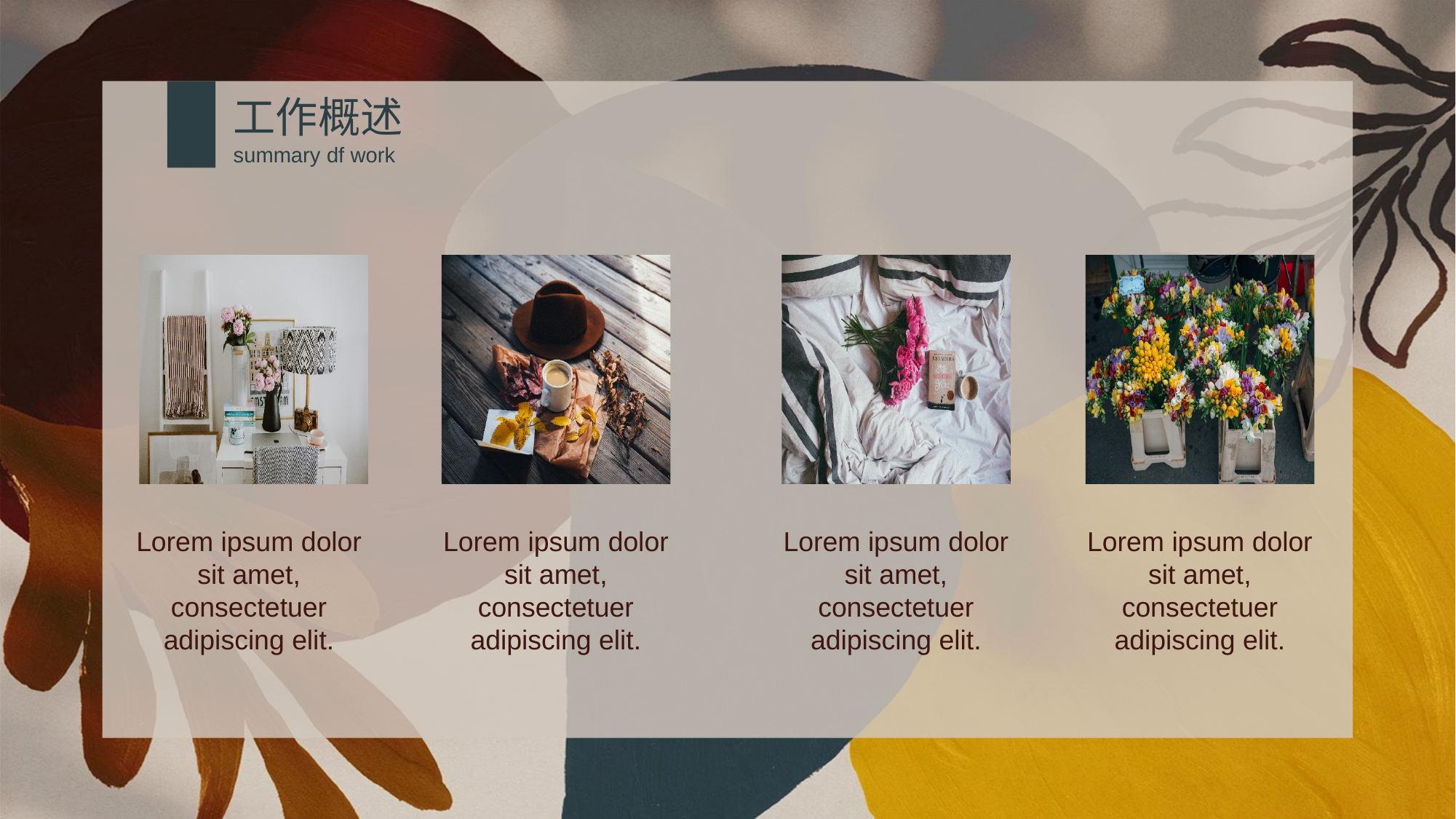

工作概述
summary df work

Lorem ipsum dolor sit amet, consectetuer adipiscing elit.
Lorem ipsum dolor sit amet, consectetuer adipiscing elit.
Lorem ipsum dolor sit amet, consectetuer adipiscing elit.
Lorem ipsum dolor sit amet, consectetuer adipiscing elit.